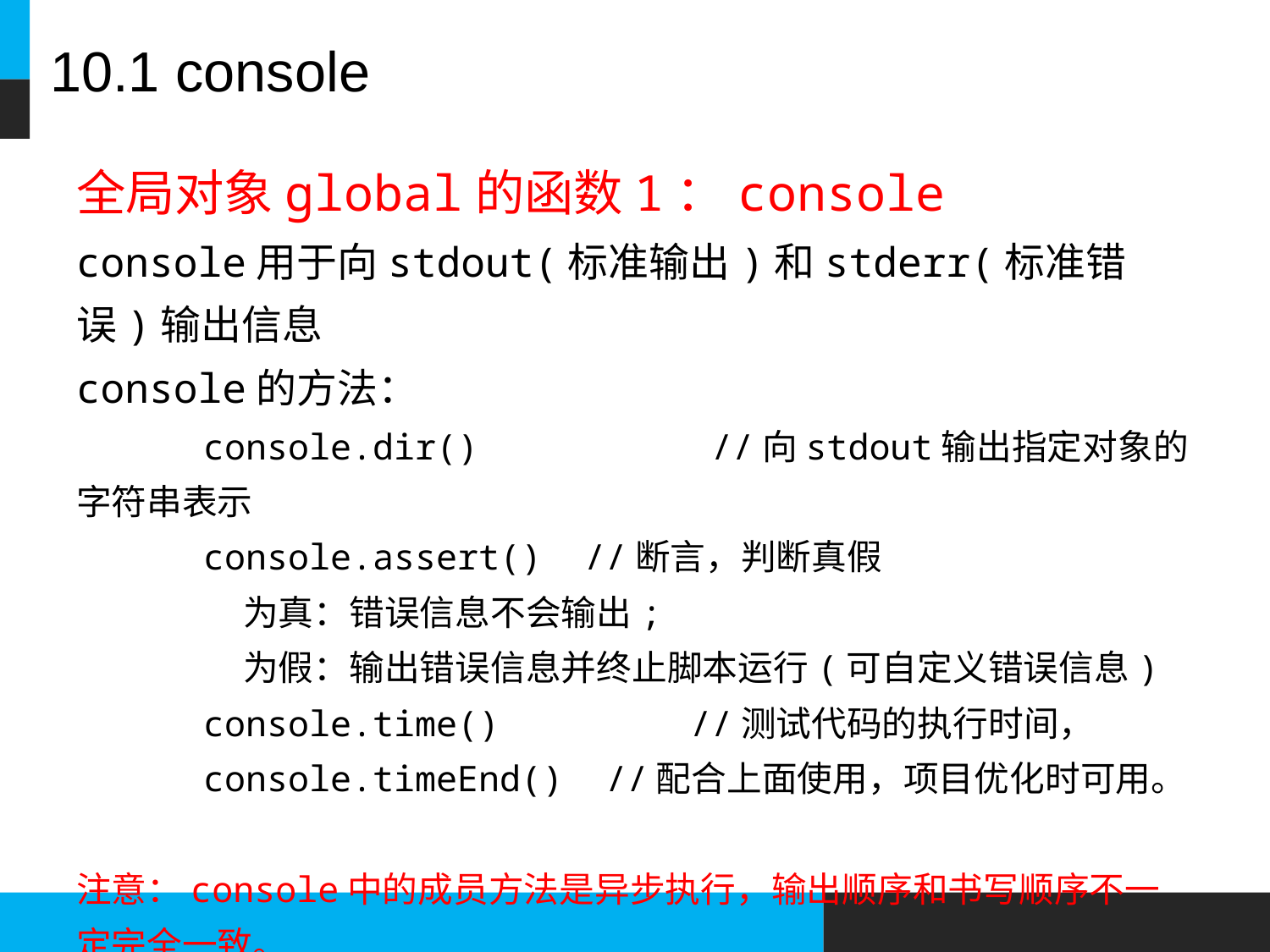

# 10.1 console
全局对象global的函数1：console
console用于向stdout(标准输出)和stderr(标准错误)输出信息
console的方法：
	console.dir()		//向stdout输出指定对象的字符串表示
	console.assert()	//断言，判断真假
	    为真：错误信息不会输出;
	    为假：输出错误信息并终止脚本运行(可自定义错误信息)
	console.time()	     //测试代码的执行时间，
	console.timeEnd()  //配合上面使用，项目优化时可用。

注意：console中的成员方法是异步执行，输出顺序和书写顺序不一定完全一致。